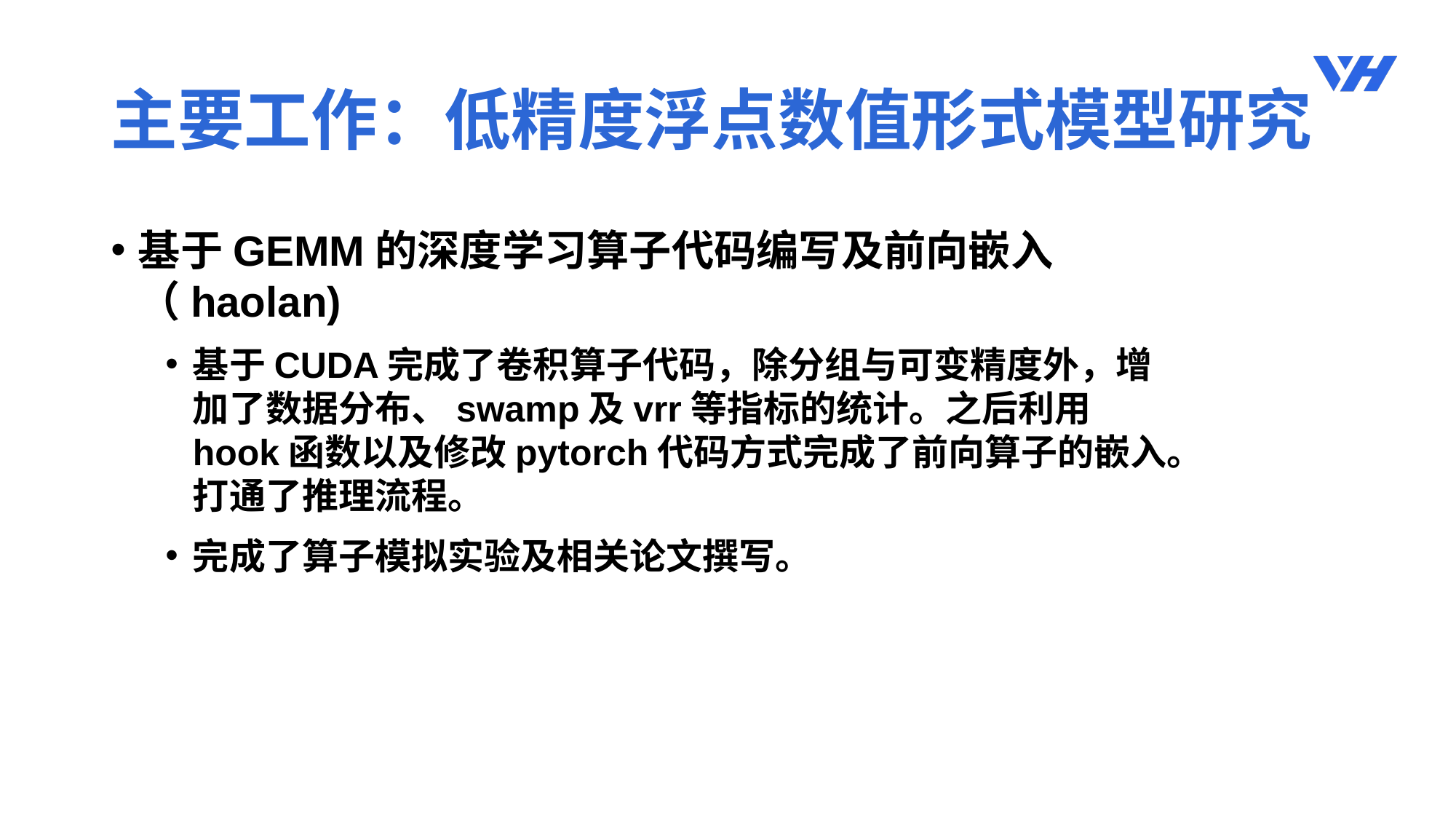

# 主要工作：低精度浮点数值形式模型研究
基于GEMM的深度学习算子代码编写及前向嵌入（haolan)
基于CUDA完成了卷积算子代码，除分组与可变精度外，增加了数据分布、swamp及vrr等指标的统计。之后利用hook函数以及修改pytorch代码方式完成了前向算子的嵌入。打通了推理流程。
完成了算子模拟实验及相关论文撰写。